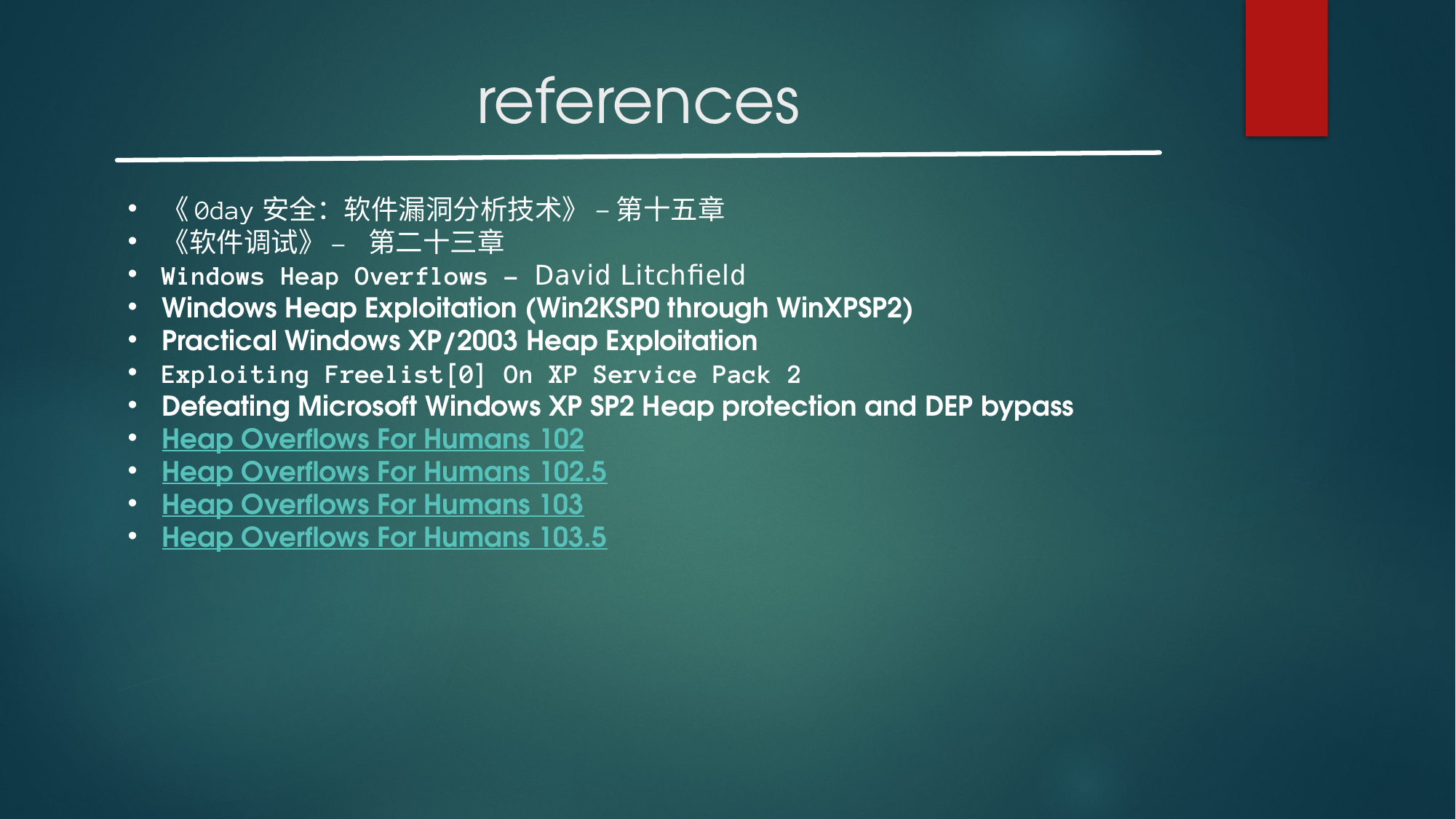

# references
《0day安全：软件漏洞分析技术》 – 第十五章
《软件调试》- 第二十三章
Windows Heap Overflows - David Litchfield
Windows Heap Exploitation (Win2KSP0 through WinXPSP2)
Practical Windows XP/2003 Heap Exploitation
Exploiting Freelist[0] On XP Service Pack 2
Defeating Microsoft Windows XP SP2 Heap protection and DEP bypass
Heap Overflows For Humans 102
Heap Overflows For Humans 102.5
Heap Overflows For Humans 103
Heap Overflows For Humans 103.5